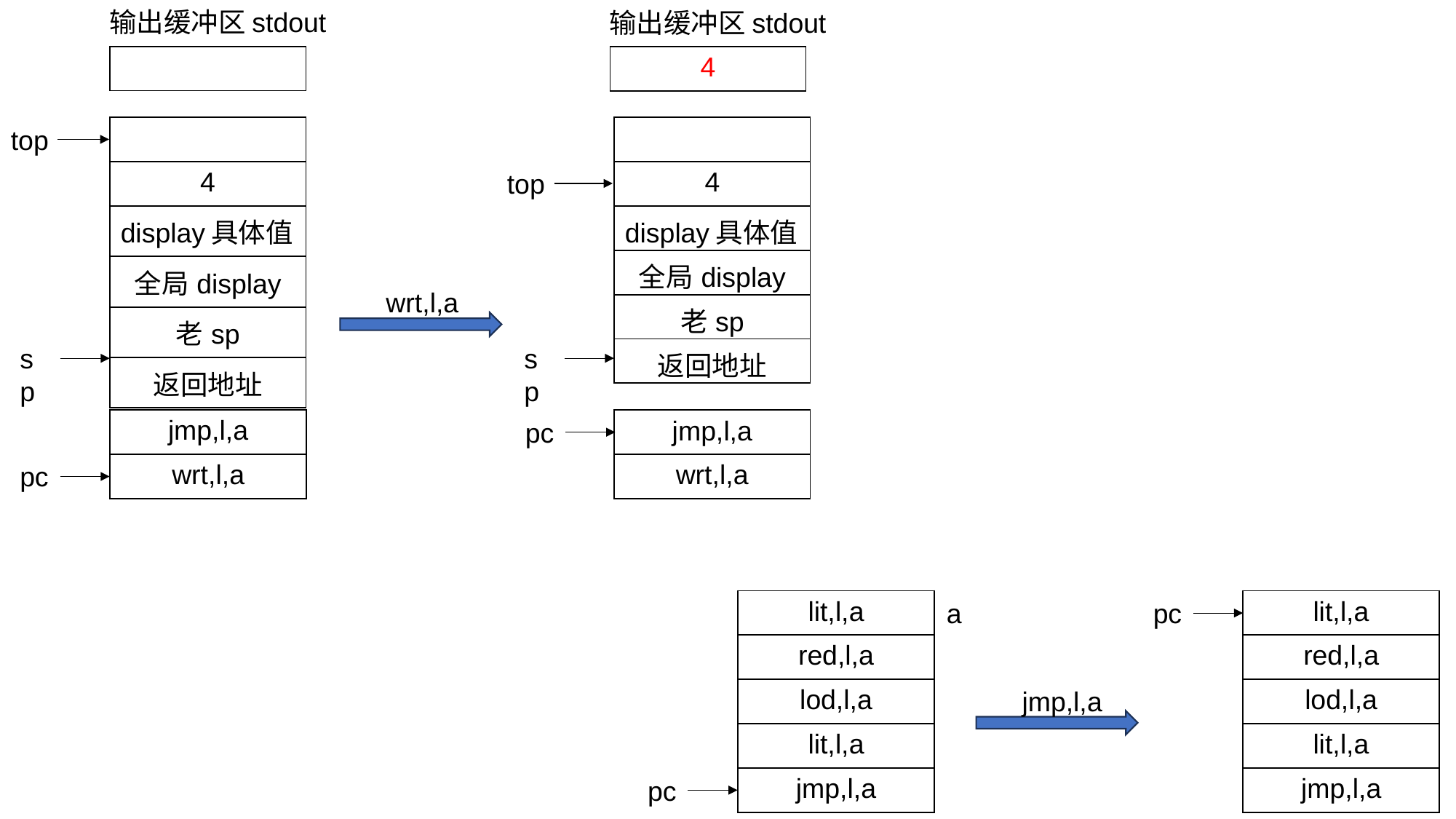

输出缓冲区stdout
输出缓冲区stdout
|  |
| --- |
| 4 |
| --- |
top
|  |
| --- |
| 4 |
| display具体值 |
| 全局display |
| 老sp |
| 返回地址 |
|  |
| --- |
| 4 |
| display具体值 |
| 全局display |
| 老sp |
| 返回地址 |
top
wrt,l,a

sp
sp
| jmp,l,a |
| --- |
| wrt,l,a |
pc
| jmp,l,a |
| --- |
| wrt,l,a |
pc
| lit,l,a |
| --- |
| red,l,a |
| lod,l,a |
| lit,l,a |
| jmp,l,a |
a
| lit,l,a |
| --- |
| red,l,a |
| lod,l,a |
| lit,l,a |
| jmp,l,a |
pc
jmp,l,a

pc